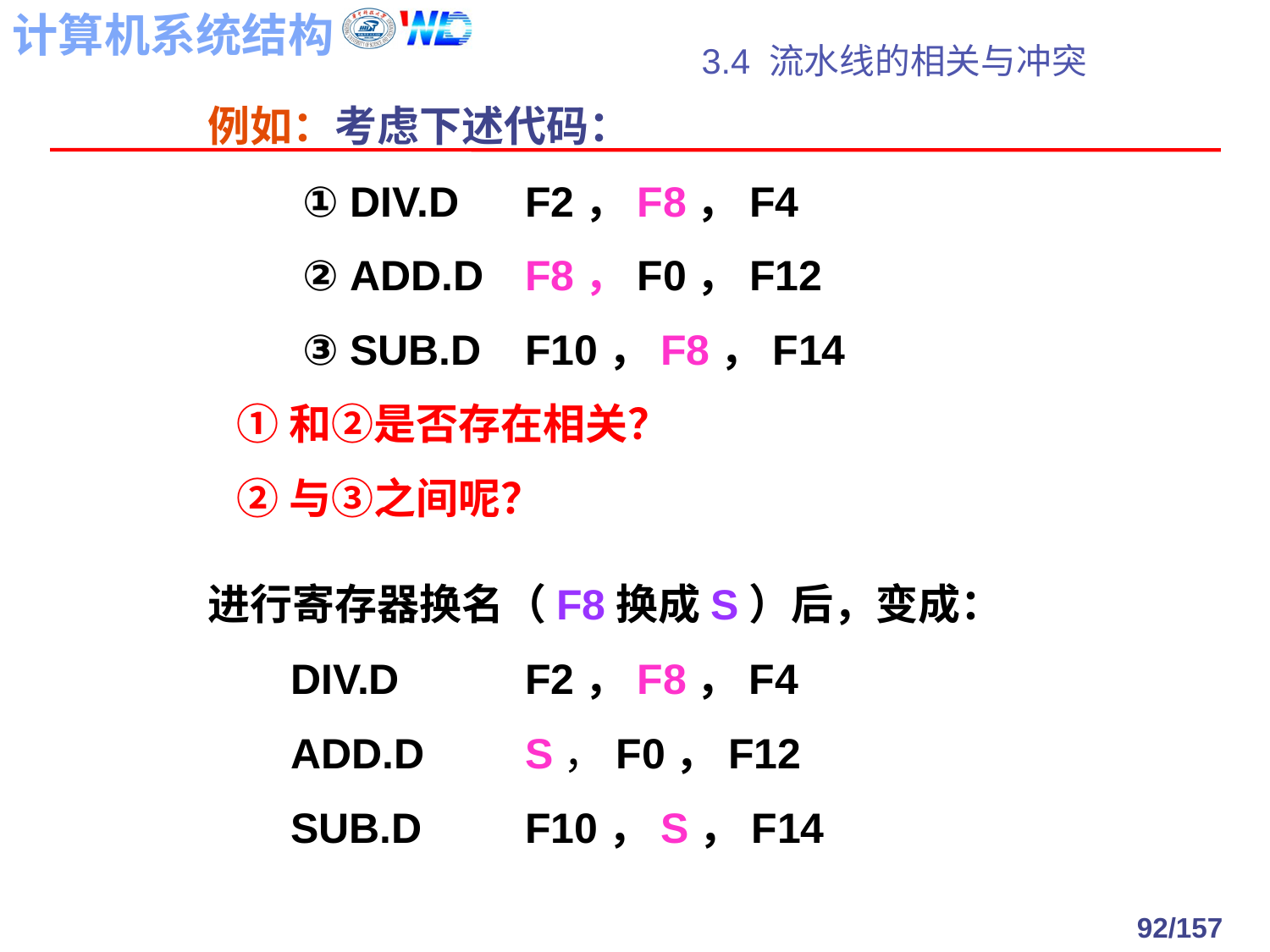

# 3.4 流水线的相关与冲突
例如：考虑下述代码：
        ① DIV.D	F2，F8，F4
        ② ADD.D	F8，F0，F12
        ③ SUB.D	F10，F8，F14
   ①和②是否存在相关？
   ②与③之间呢？
进行寄存器换名（F8换成S）后，变成：
       DIV.D	F2，F8，F4
       ADD.D	S，F0，F12
       SUB.D	F10，S，F14